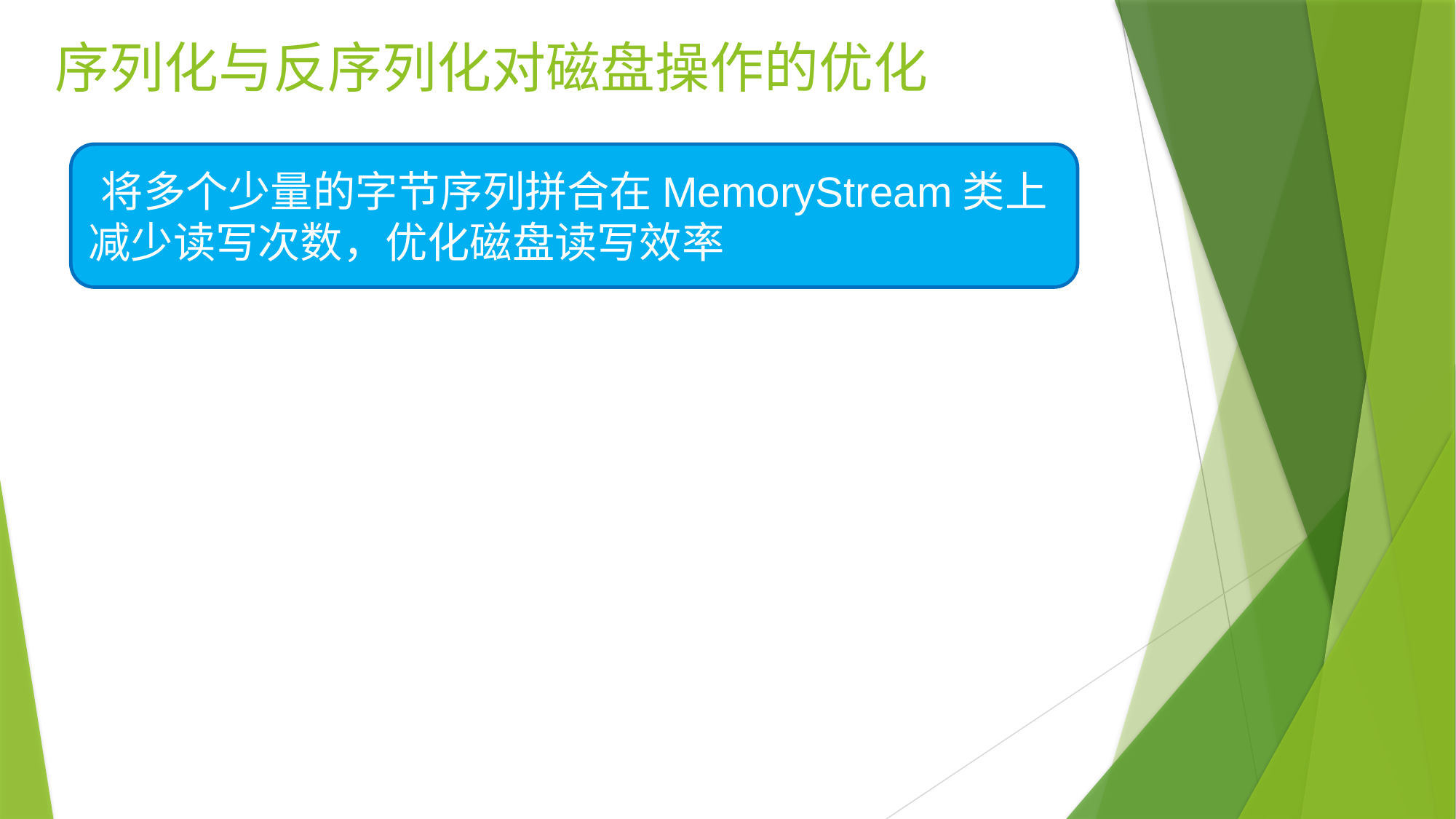

# 序列化与反序列化对磁盘操作的优化
将多个少量的字节序列拼合在MemoryStream类上
减少读写次数，优化磁盘读写效率